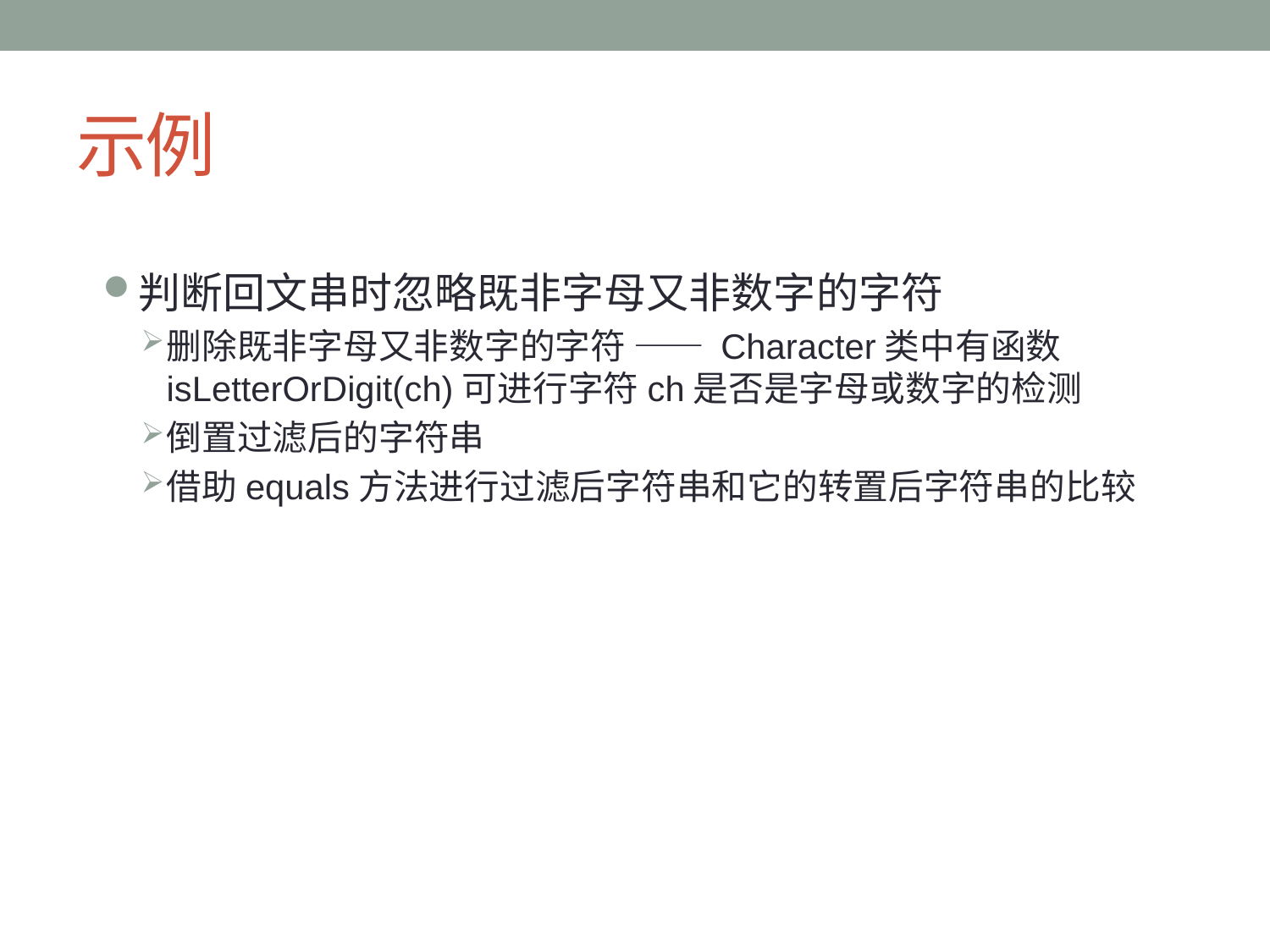

# 示例
判断回文串时忽略既非字母又非数字的字符
删除既非字母又非数字的字符 —— Character类中有函数isLetterOrDigit(ch)可进行字符ch是否是字母或数字的检测
倒置过滤后的字符串
借助equals方法进行过滤后字符串和它的转置后字符串的比较